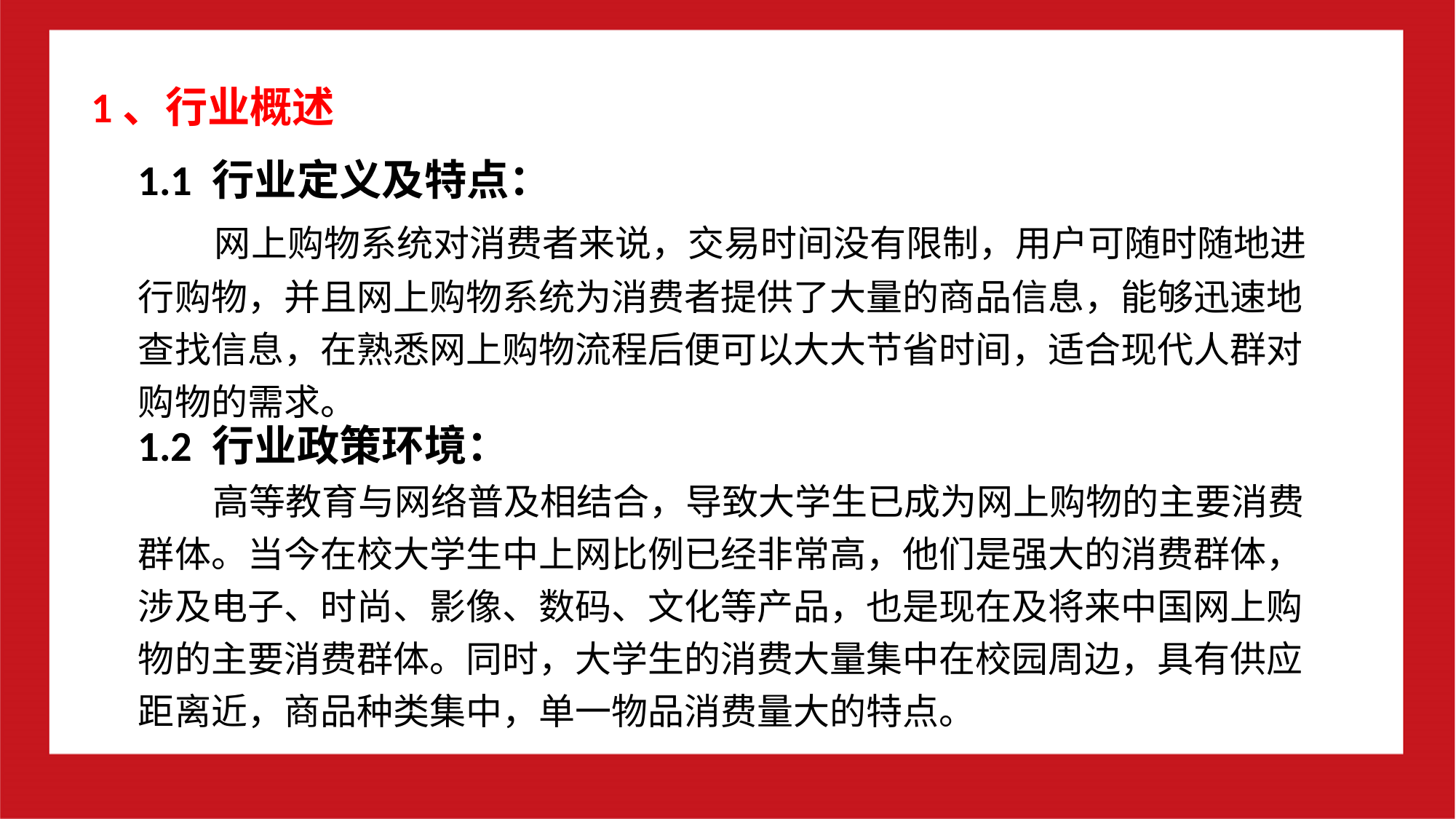

1、行业概述
1.1 行业定义及特点：
       网上购物系统对消费者来说，交易时间没有限制，用户可随时随地进行购物，并且网上购物系统为消费者提供了大量的商品信息，能够迅速地查找信息，在熟悉网上购物流程后便可以大大节省时间，适合现代人群对购物的需求。
1.2 行业政策环境：
        高等教育与网络普及相结合，导致大学生已成为网上购物的主要消费群体。当今在校大学生中上网比例已经非常高，他们是强大的消费群体，涉及电子、时尚、影像、数码、文化等产品，也是现在及将来中国网上购物的主要消费群体。同时，大学生的消费大量集中在校园周边，具有供应距离近，商品种类集中，单一物品消费量大的特点。